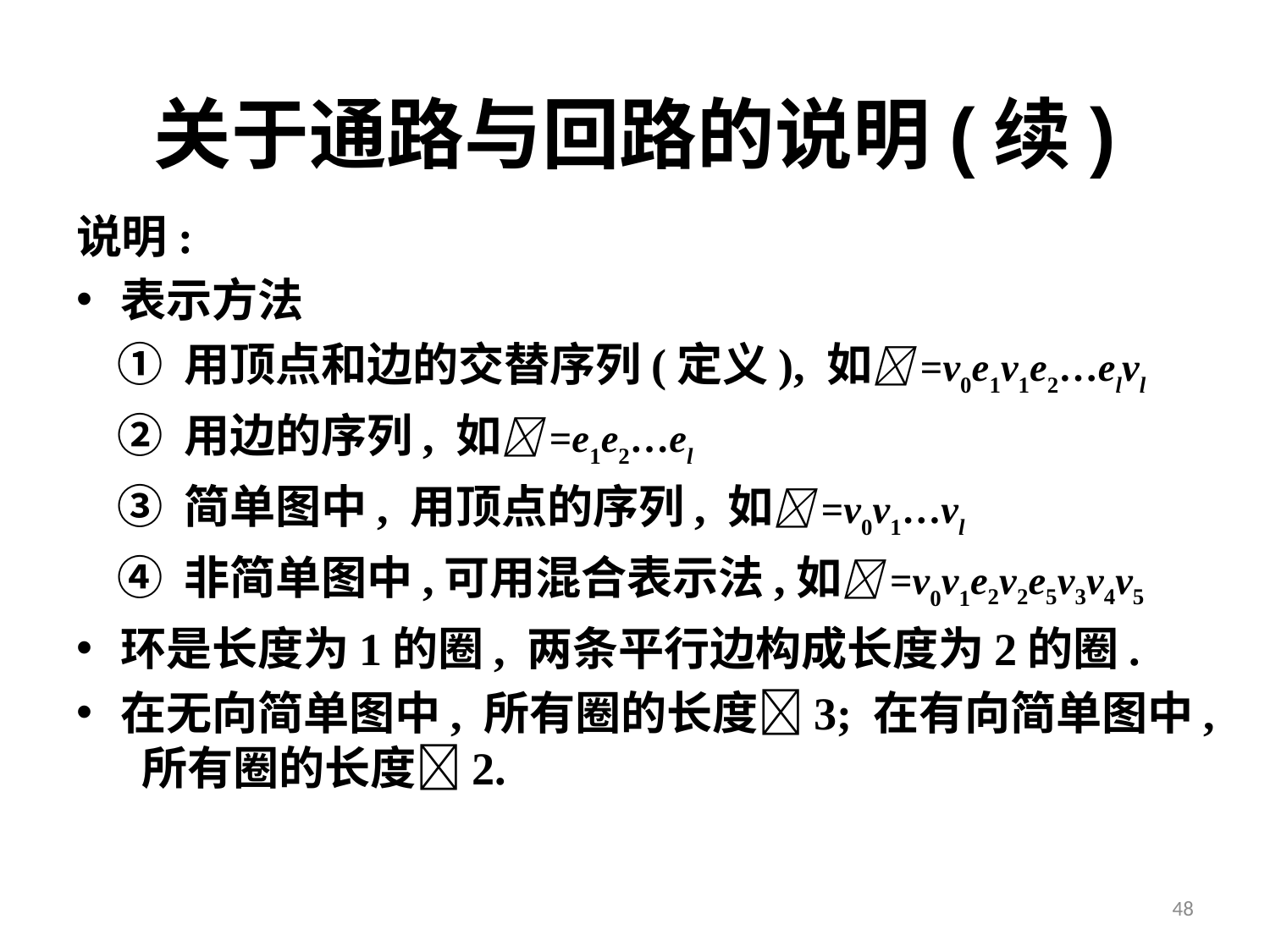

# 关于通路与回路的说明(续)
说明:
表示方法
    ① 用顶点和边的交替序列(定义), 如Γ=v0e1v1e2…elvl
    ② 用边的序列, 如Γ=e1e2…el
    ③ 简单图中, 用顶点的序列, 如Γ=v0v1…vl
    ④ 非简单图中,可用混合表示法,如Γ=v0v1e2v2e5v3v4v5
环是长度为1的圈, 两条平行边构成长度为2的圈.
在无向简单图中, 所有圈的长度≥3; 在有向简单图中, 所有圈的长度≥2.
48